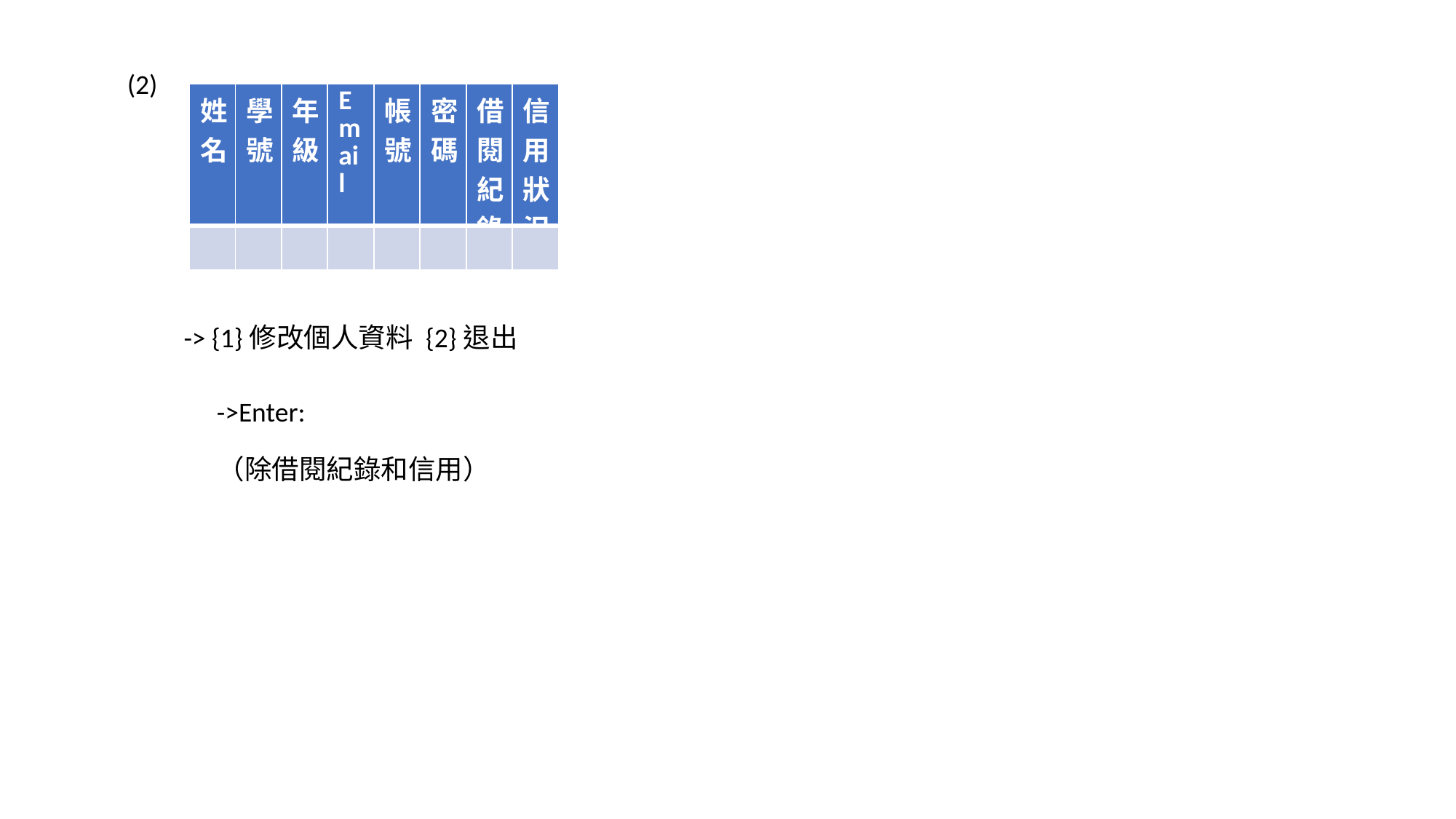

(2)
| 姓名 | 學號 | 年級 | Email | 帳號 | 密碼 | 借閱紀錄 | 信用狀況 |
| --- | --- | --- | --- | --- | --- | --- | --- |
|  |  |  |  |  |  |  |  |
-> {1}修改個人資料 {2}退出
->Enter:
（除借閱紀錄和信用）